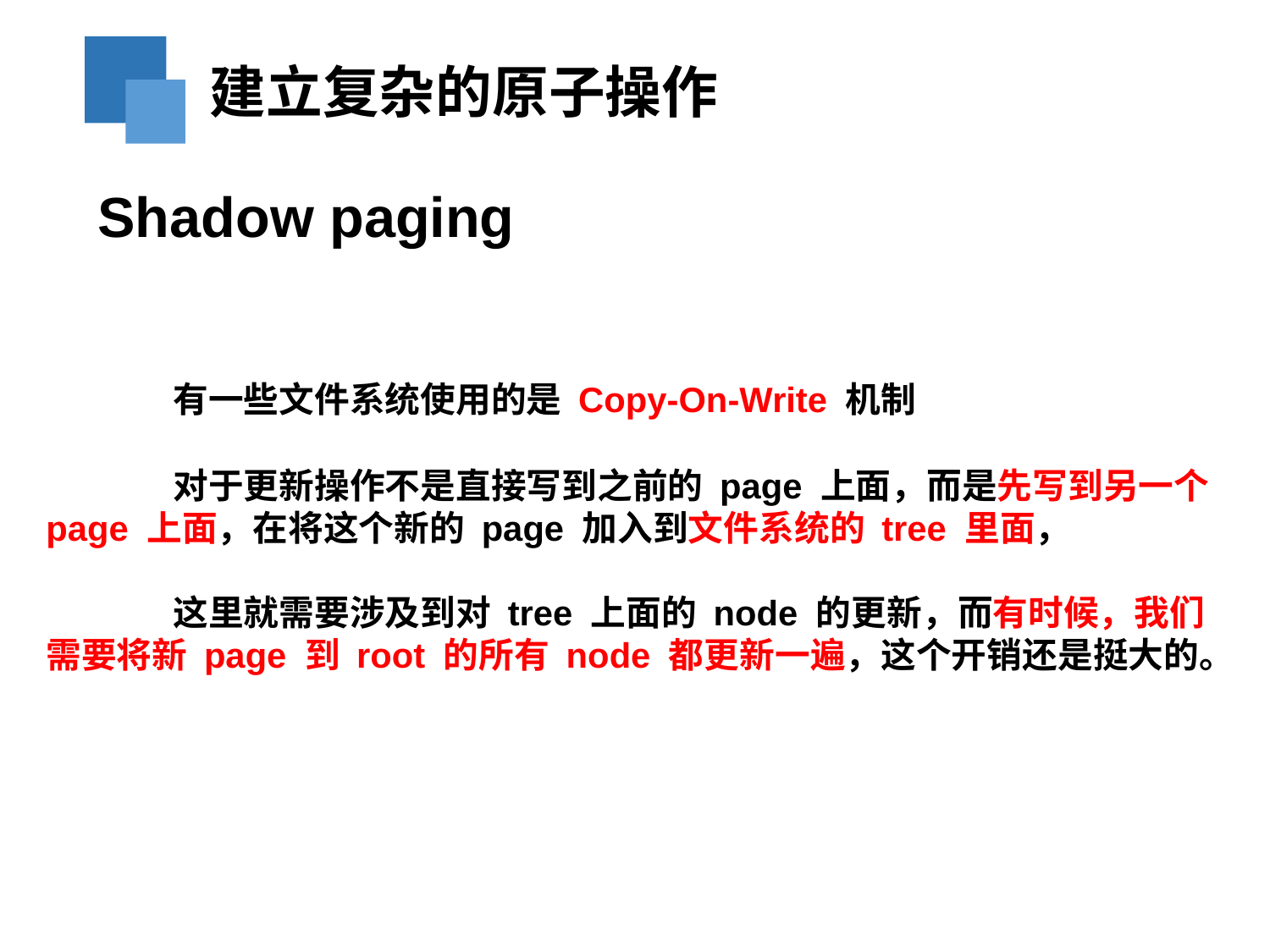

建立复杂的原子操作
Shadow paging
	有一些文件系统使用的是 Copy-On-Write 机制

	对于更新操作不是直接写到之前的 page 上面，而是先写到另一个 page 上面，在将这个新的 page 加入到文件系统的 tree 里面，

	这里就需要涉及到对 tree 上面的 node 的更新，而有时候，我们需要将新 page 到 root 的所有 node 都更新一遍，这个开销还是挺大的。